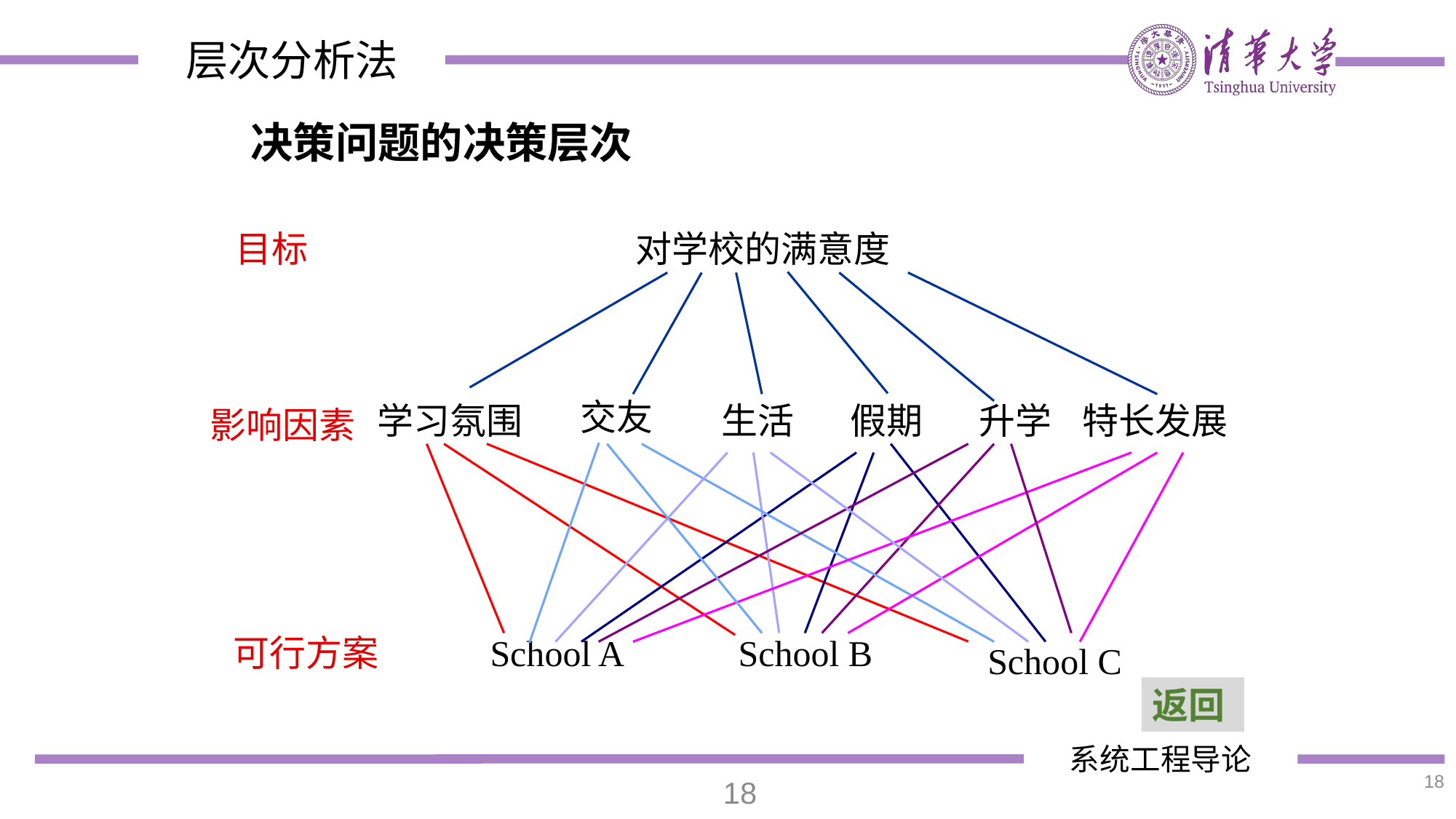

决策问题的决策层次
目标
对学校的满意度

交友
学习氛围
生活
假期
升学
特长发展
影响因素

可行方案
School A
School B
School C
返回
18